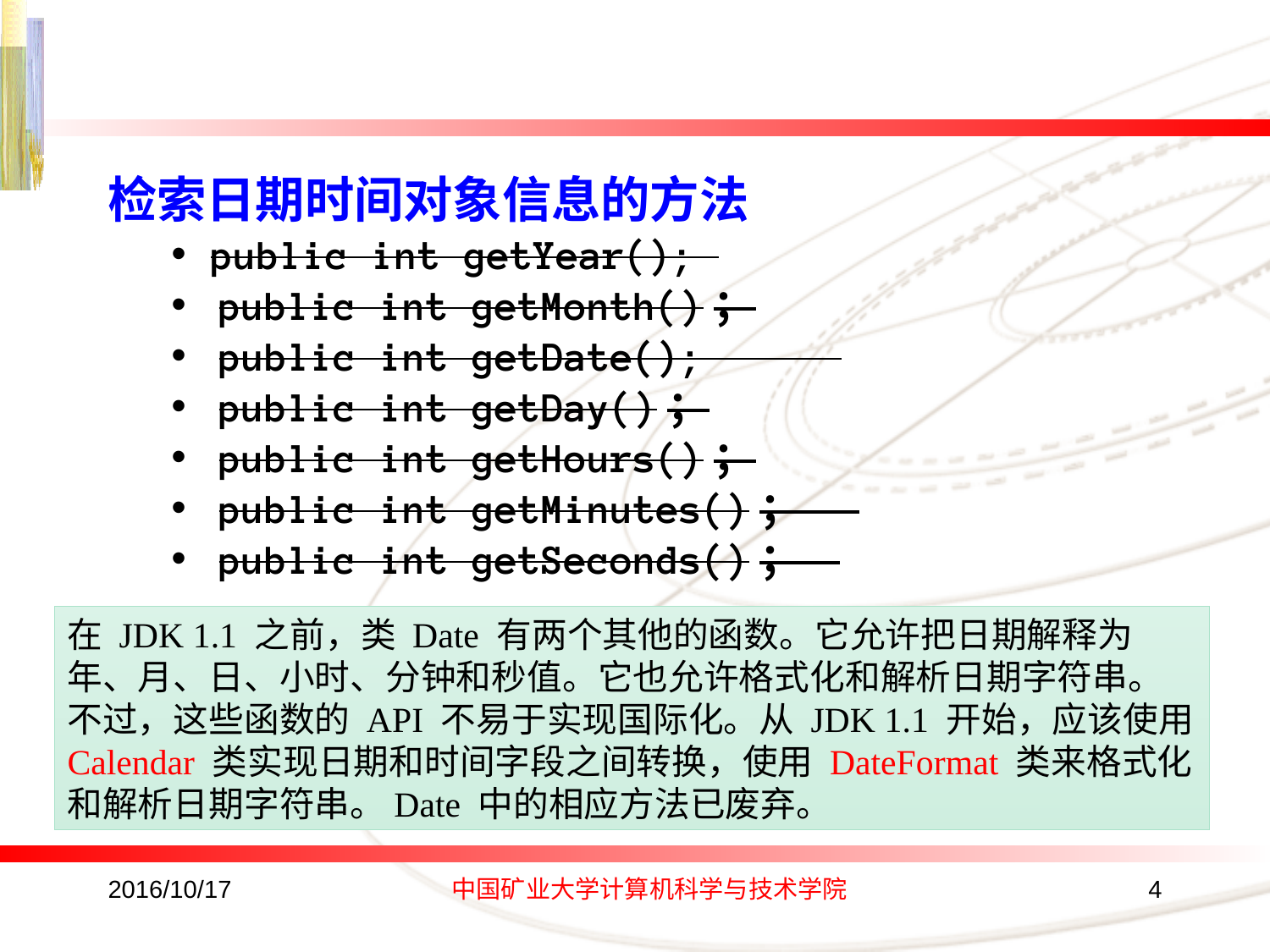

检索日期时间对象信息的方法
public int getYear();
public int getMonth()；
public int getDate();
public int getDay()；
public int getHours()；
public int getMinutes()；
public int getSeconds()；

在 JDK 1.1 之前，类 Date 有两个其他的函数。它允许把日期解释为年、月、日、小时、分钟和秒值。它也允许格式化和解析日期字符串。不过，这些函数的 API 不易于实现国际化。从 JDK 1.1 开始，应该使用 Calendar 类实现日期和时间字段之间转换，使用 DateFormat 类来格式化和解析日期字符串。Date 中的相应方法已废弃。
2016/10/17
中国矿业大学计算机科学与技术学院
4